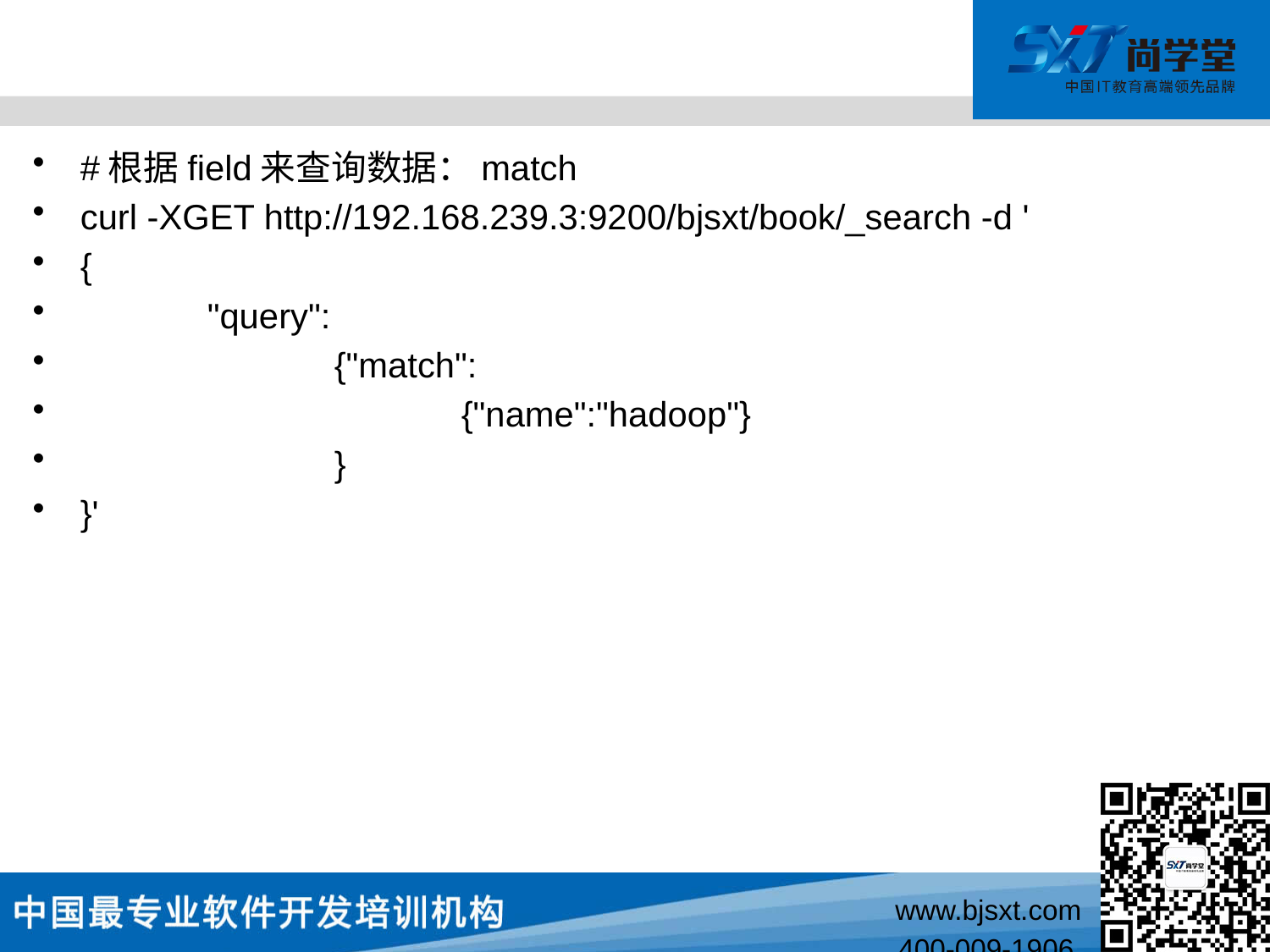

#
#根据field来查询数据：match
curl -XGET http://192.168.239.3:9200/bjsxt/book/_search -d '
{
	"query":
		{"match":
			{"name":"hadoop"}
		}
}'